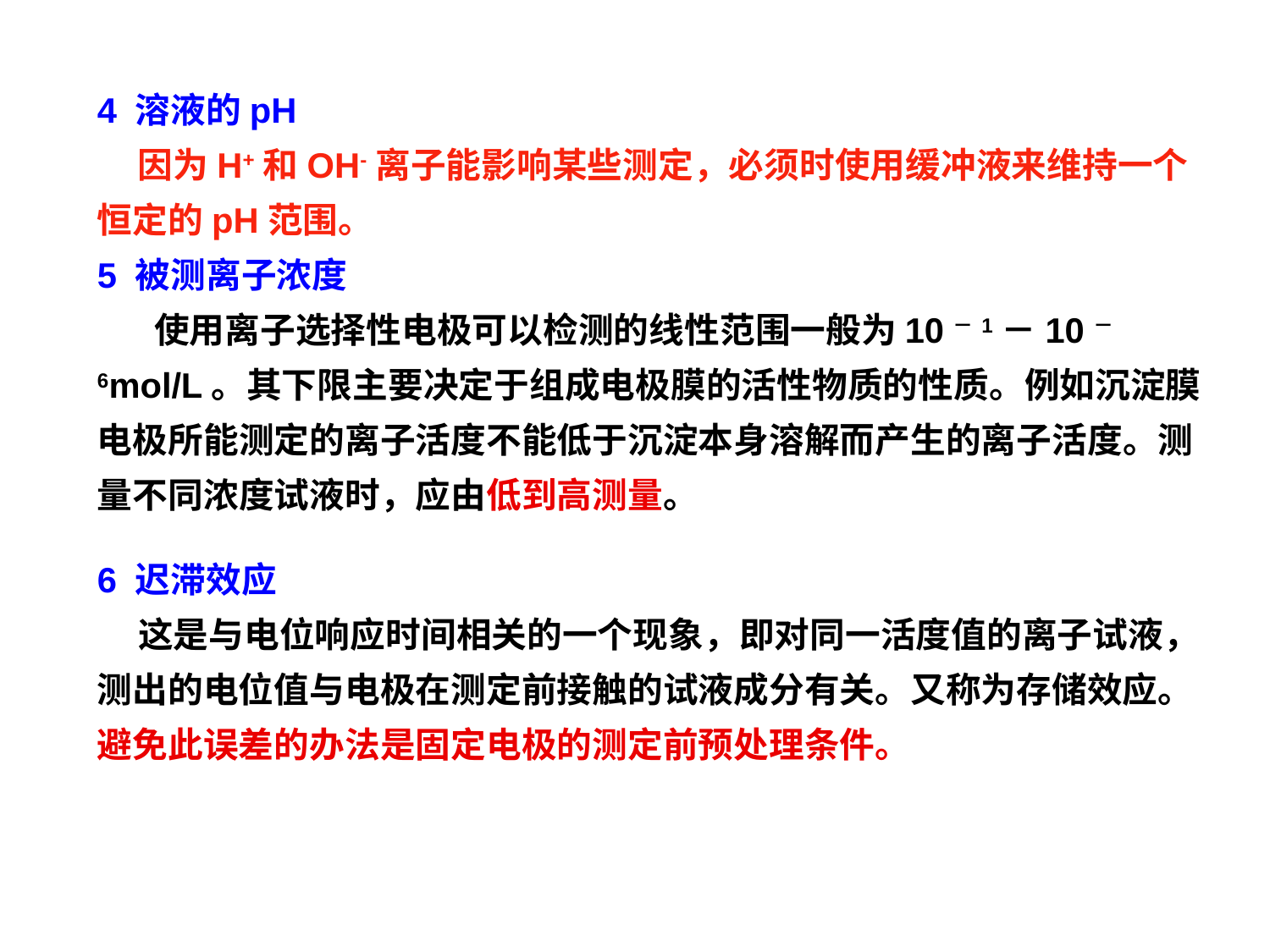

4 溶液的pH
    因为H+和OH-离子能影响某些测定，必须时使用缓冲液来维持一个恒定的pH范围。
5 被测离子浓度
      使用离子选择性电极可以检测的线性范围一般为10－1－10－6mol/L。其下限主要决定于组成电极膜的活性物质的性质。例如沉淀膜电极所能测定的离子活度不能低于沉淀本身溶解而产生的离子活度。测量不同浓度试液时，应由低到高测量。
6 迟滞效应
    这是与电位响应时间相关的一个现象，即对同一活度值的离子试液，测出的电位值与电极在测定前接触的试液成分有关。又称为存储效应。避免此误差的办法是固定电极的测定前预处理条件。